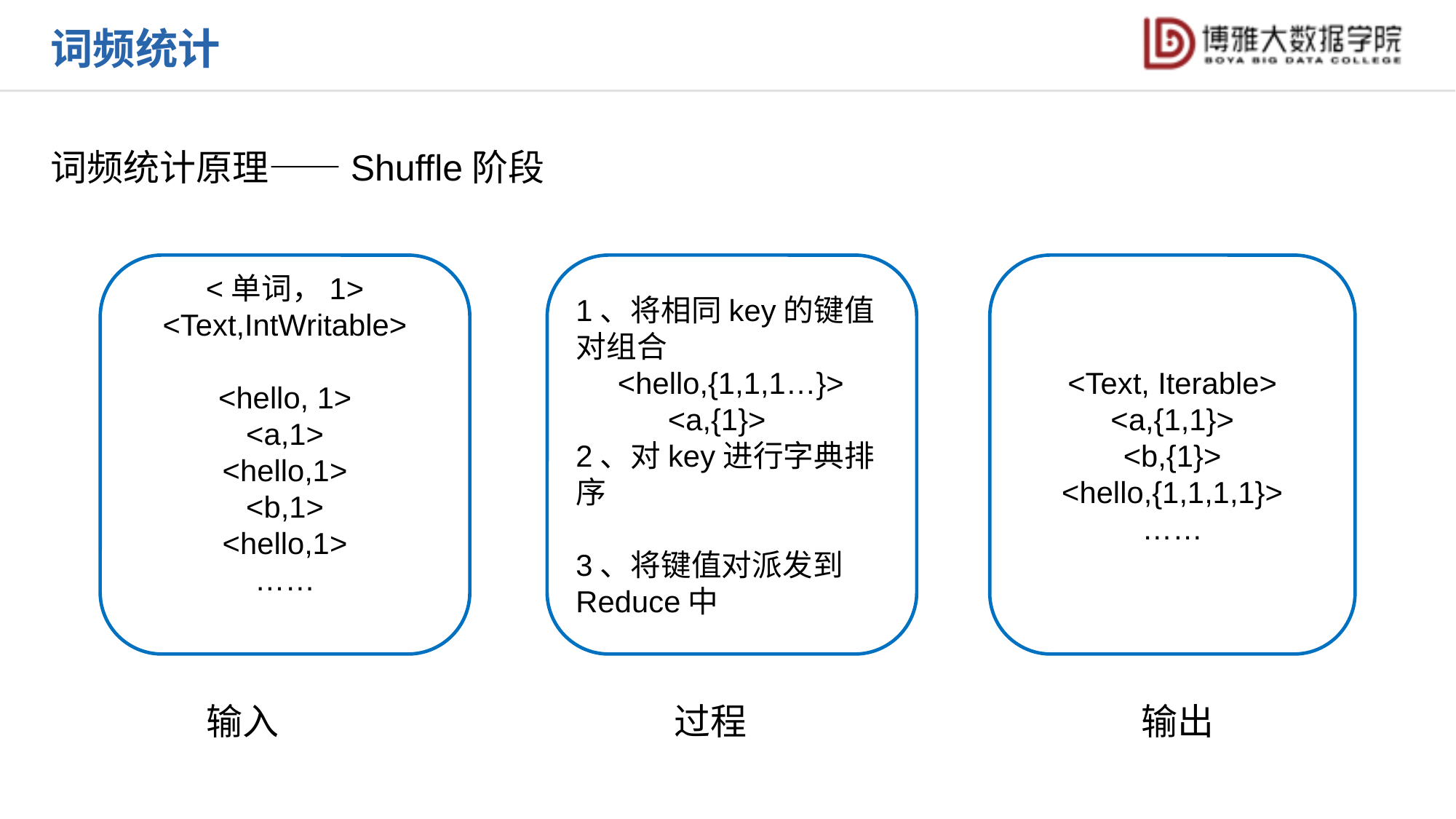

词频统计
词频统计原理——Shuffle阶段

<单词，1>
<Text,IntWritable>

<hello, 1>
<a,1>
<hello,1>
<b,1>
<hello,1>
……

1、将相同key的键值对组合
     <hello,{1,1,1…}>
           <a,{1}>
2、对key进行字典排序

3、将键值对派发到Reduce中
<Text, Iterable>
<a,{1,1}>
<b,{1}>
<hello,{1,1,1,1}>
……
输出
过程
输入